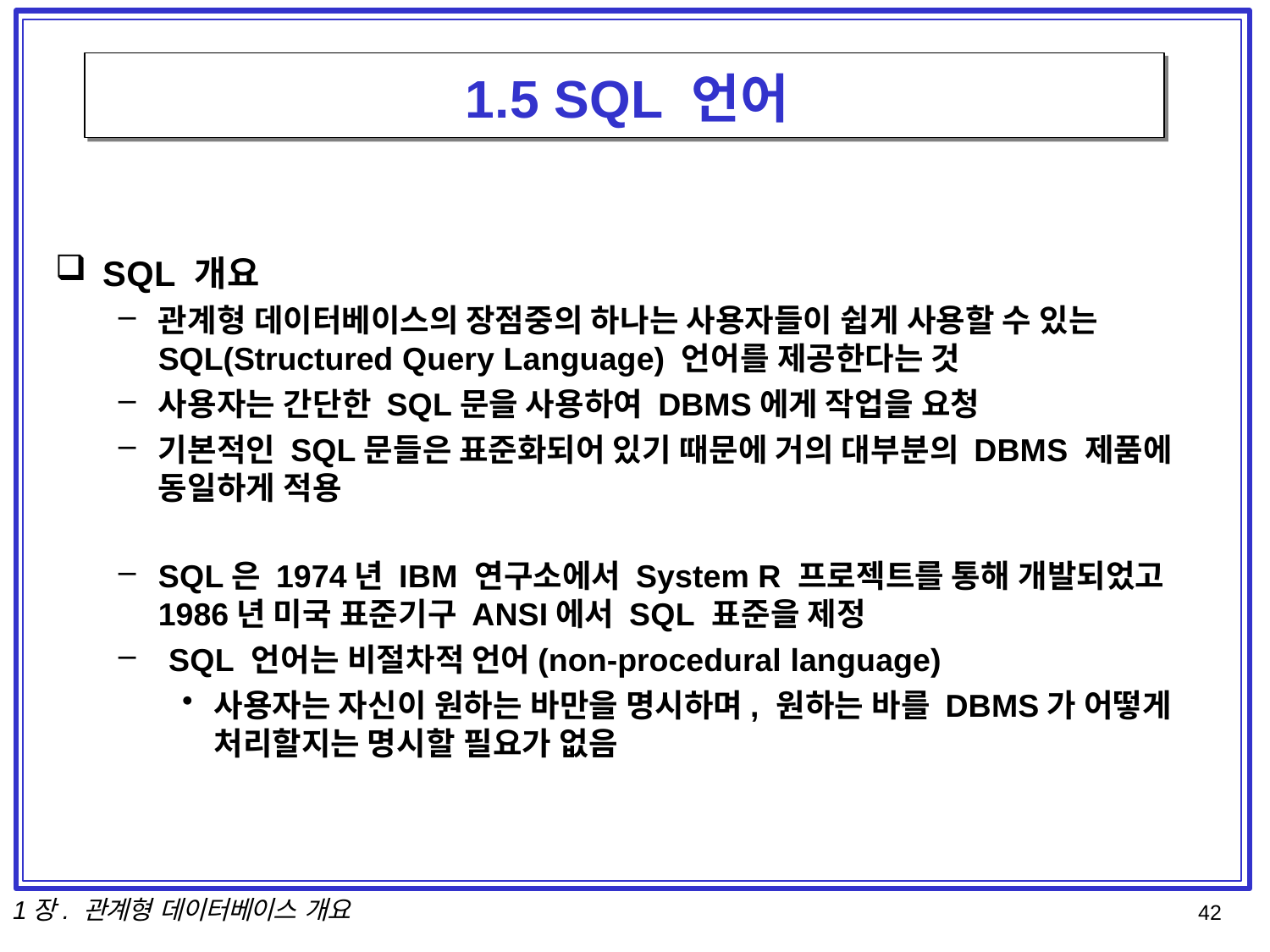

# 1.5 SQL 언어
SQL 개요
관계형 데이터베이스의 장점중의 하나는 사용자들이 쉽게 사용할 수 있는
SQL(Structured Query Language) 언어를 제공한다는 것
사용자는 간단한 SQL문을 사용하여 DBMS에게 작업을 요청
기본적인 SQL문들은 표준화되어 있기 때문에 거의 대부분의 DBMS 제품에
동일하게 적용

SQL은 1974년 IBM 연구소에서 System R 프로젝트를 통해 개발되었고
1986년 미국 표준기구 ANSI에서 SQL 표준을 제정
SQL 언어는 비절차적 언어(non-procedural language)
사용자는 자신이 원하는 바만을 명시하며, 원하는 바를 DBMS가 어떻게  처리할지는 명시할 필요가 없음
1장. 관계형 데이터베이스 개요
42